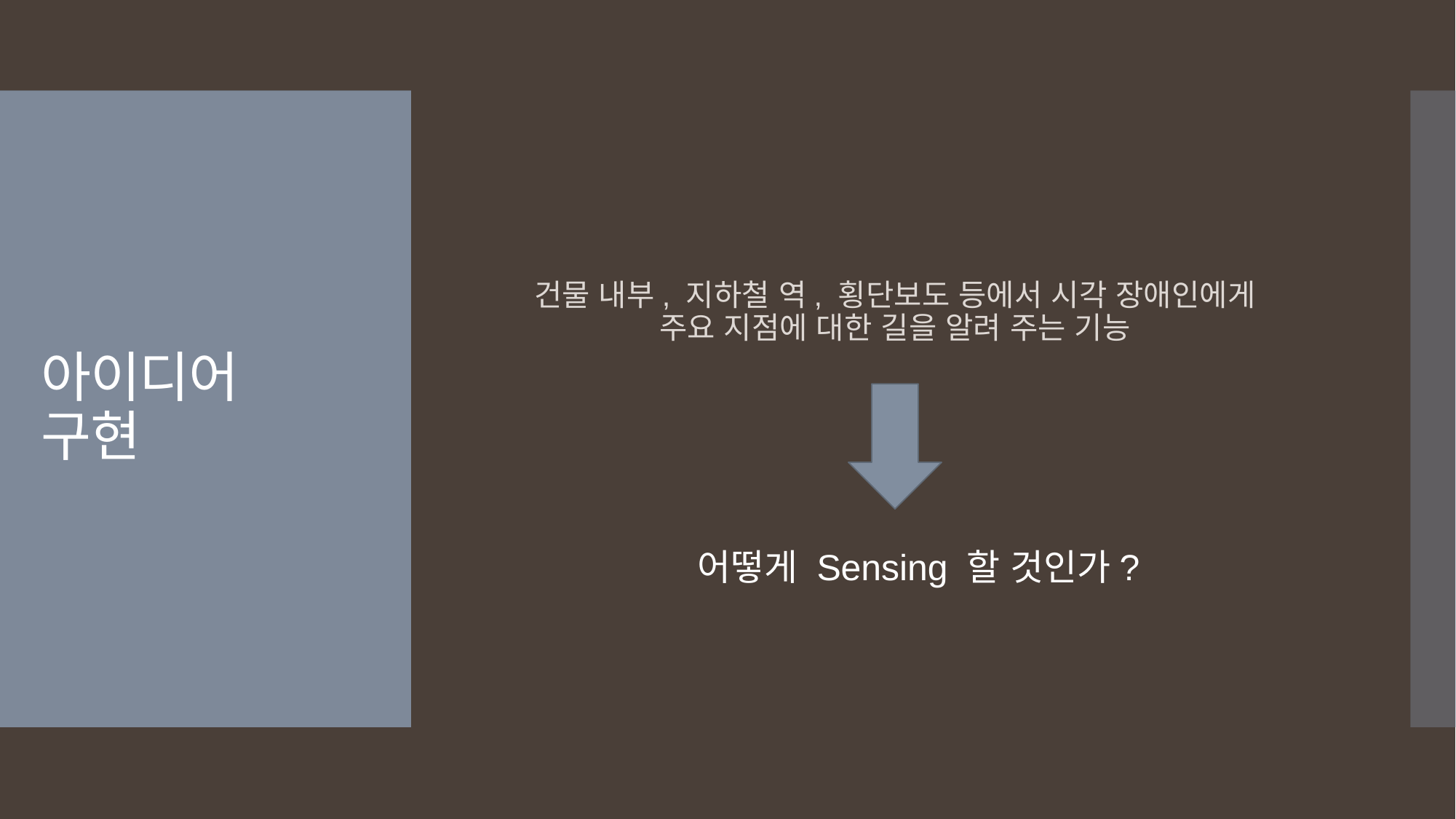

# 아이디어 구현
건물 내부, 지하철 역, 횡단보도 등에서 시각 장애인에게
주요 지점에 대한 길을 알려 주는 기능

어떻게 Sensing 할 것인가?